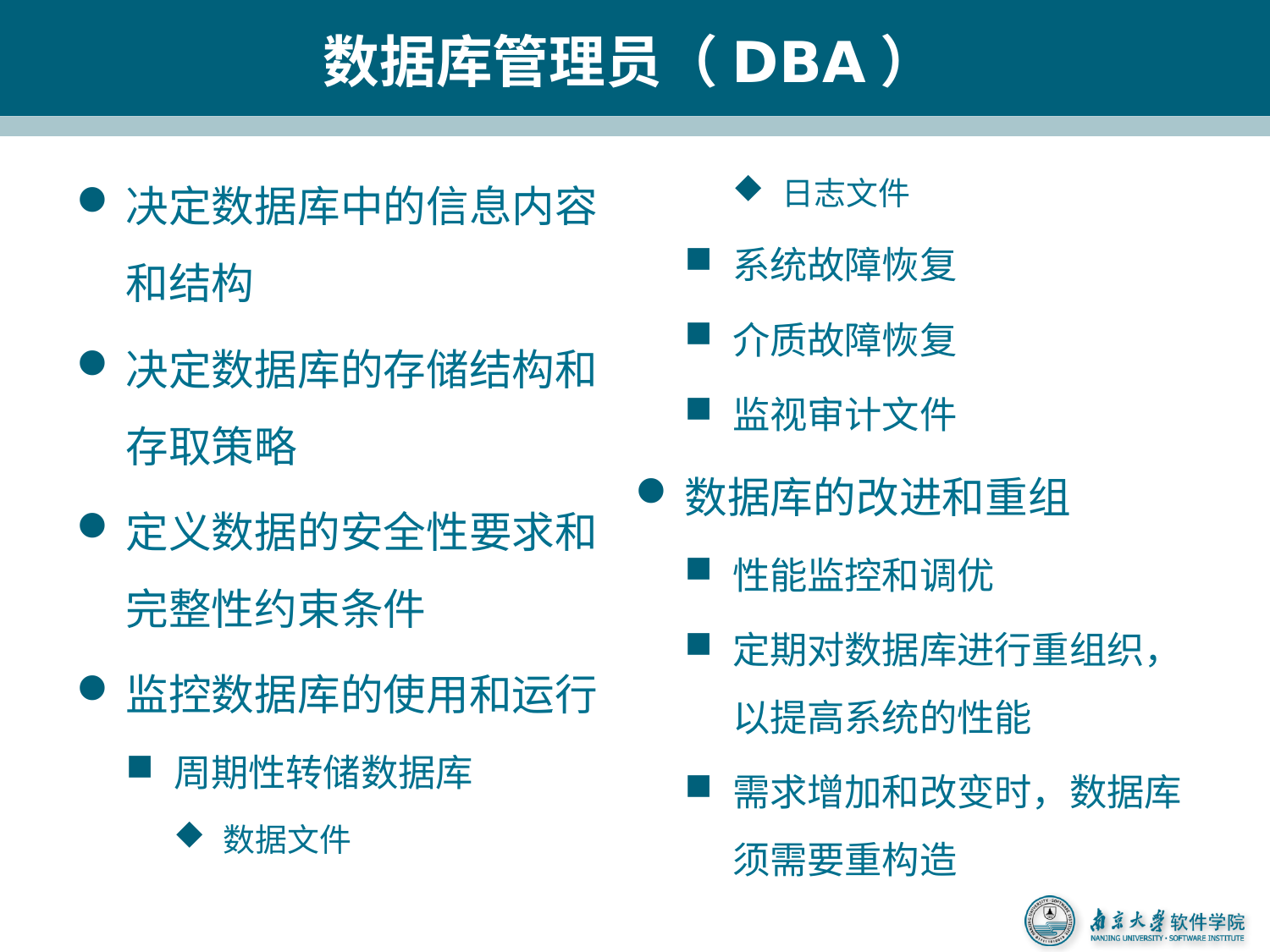

# 数据库管理员（DBA）
决定数据库中的信息内容和结构
决定数据库的存储结构和存取策略
定义数据的安全性要求和完整性约束条件
监控数据库的使用和运行
周期性转储数据库
数据文件
日志文件
系统故障恢复
介质故障恢复
监视审计文件
数据库的改进和重组
性能监控和调优
定期对数据库进行重组织，以提高系统的性能
需求增加和改变时，数据库须需要重构造